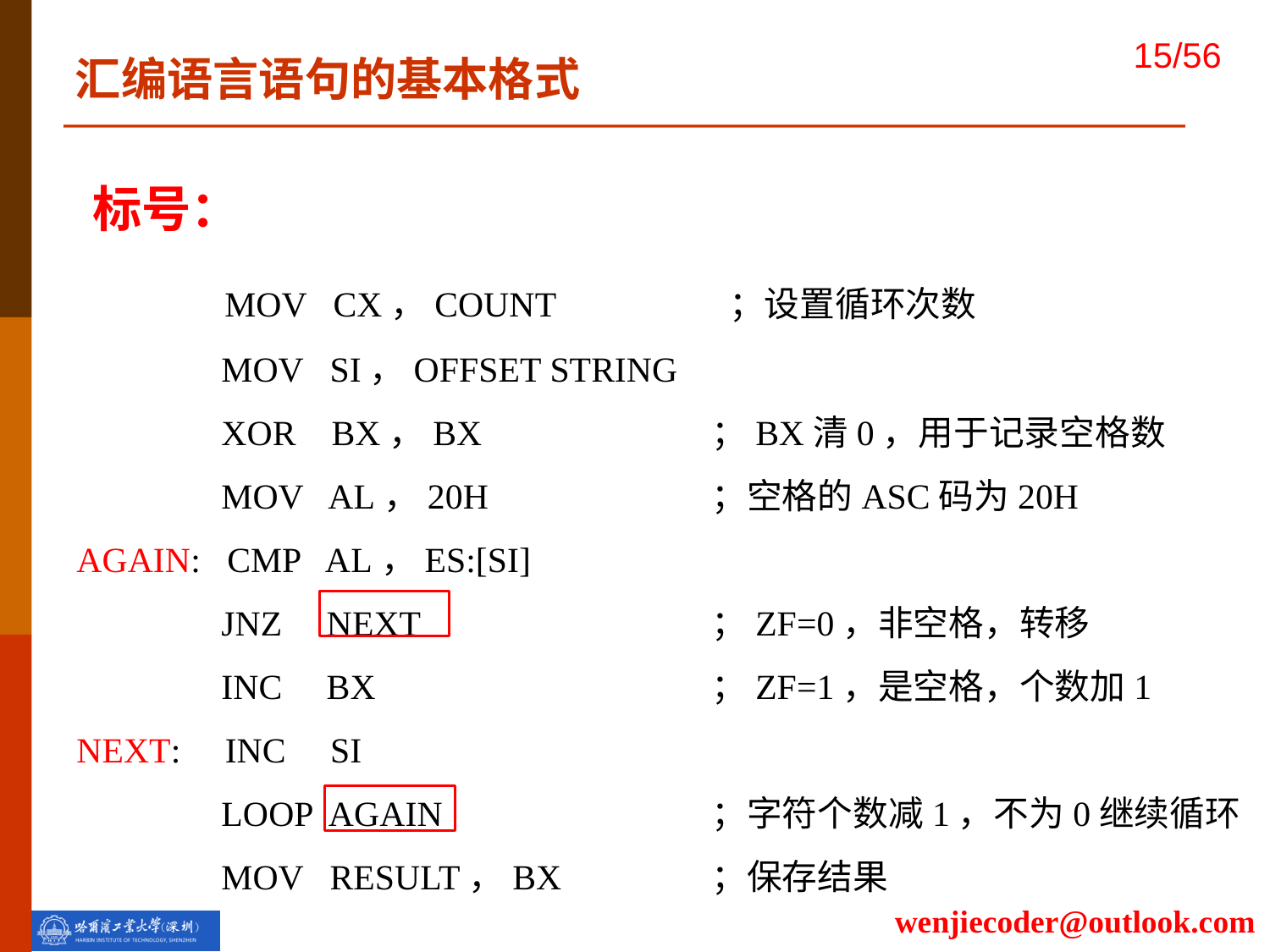

#
汇编语言语句的基本格式
标号：
              MOV   CX，COUNT           	 ；设置循环次数
     	  MOV   SI，OFFSET STRING
   	  XOR    BX，BX                      	；BX清0，用于记录空格数
    	  MOV   AL，20H                     	；空格的ASC码为20H
AGAIN:   CMP   AL，ES:[SI]
    	  JNZ     NEXT                           	；ZF=0，非空格，转移
  	  INC     BX                                	；ZF=1，是空格，个数加1
NEXT:     INC     SI
 	  LOOP  AGAIN                        	；字符个数减1，不为0继续循环
   	  MOV   RESULT，BX             	；保存结果